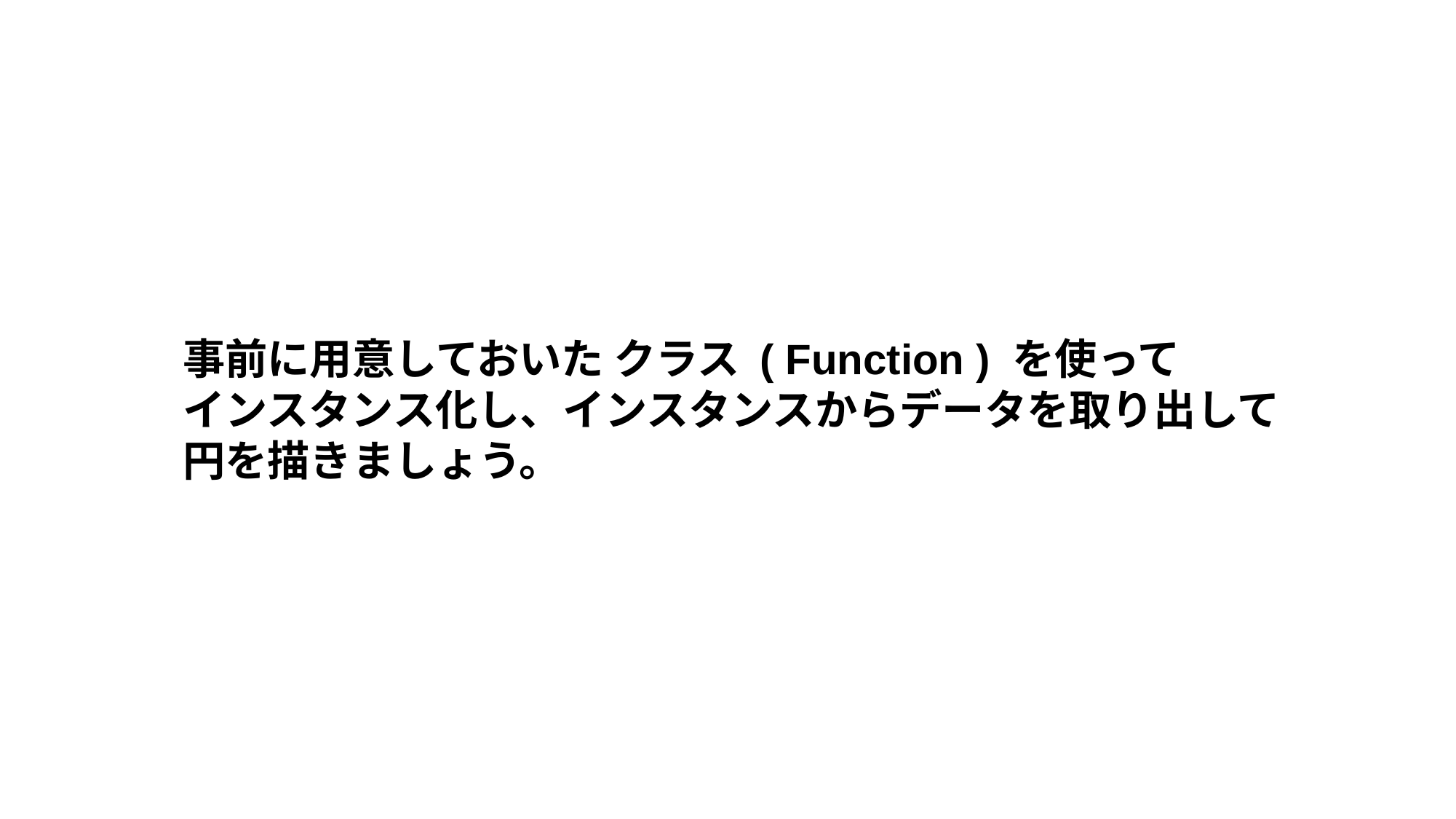

事前に用意しておいた クラス ( Function ) を使って
インスタンス化し、インスタンスからデータを取り出して
円を描きましょう。